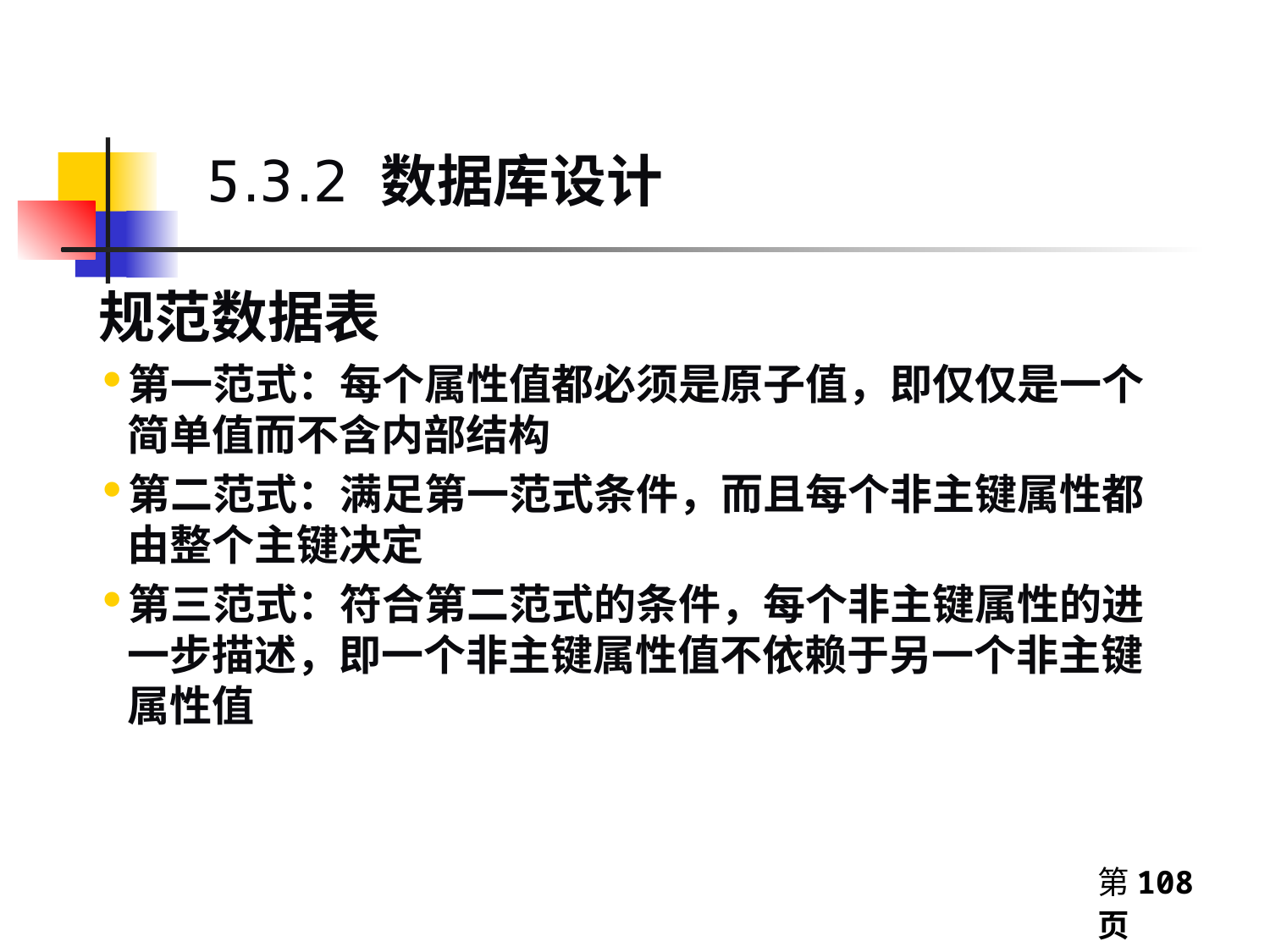

5.3.2 数据库设计
规范数据表
第一范式：每个属性值都必须是原子值，即仅仅是一个简单值而不含内部结构
第二范式：满足第一范式条件，而且每个非主键属性都由整个主键决定
第三范式：符合第二范式的条件，每个非主键属性的进一步描述，即一个非主键属性值不依赖于另一个非主键属性值